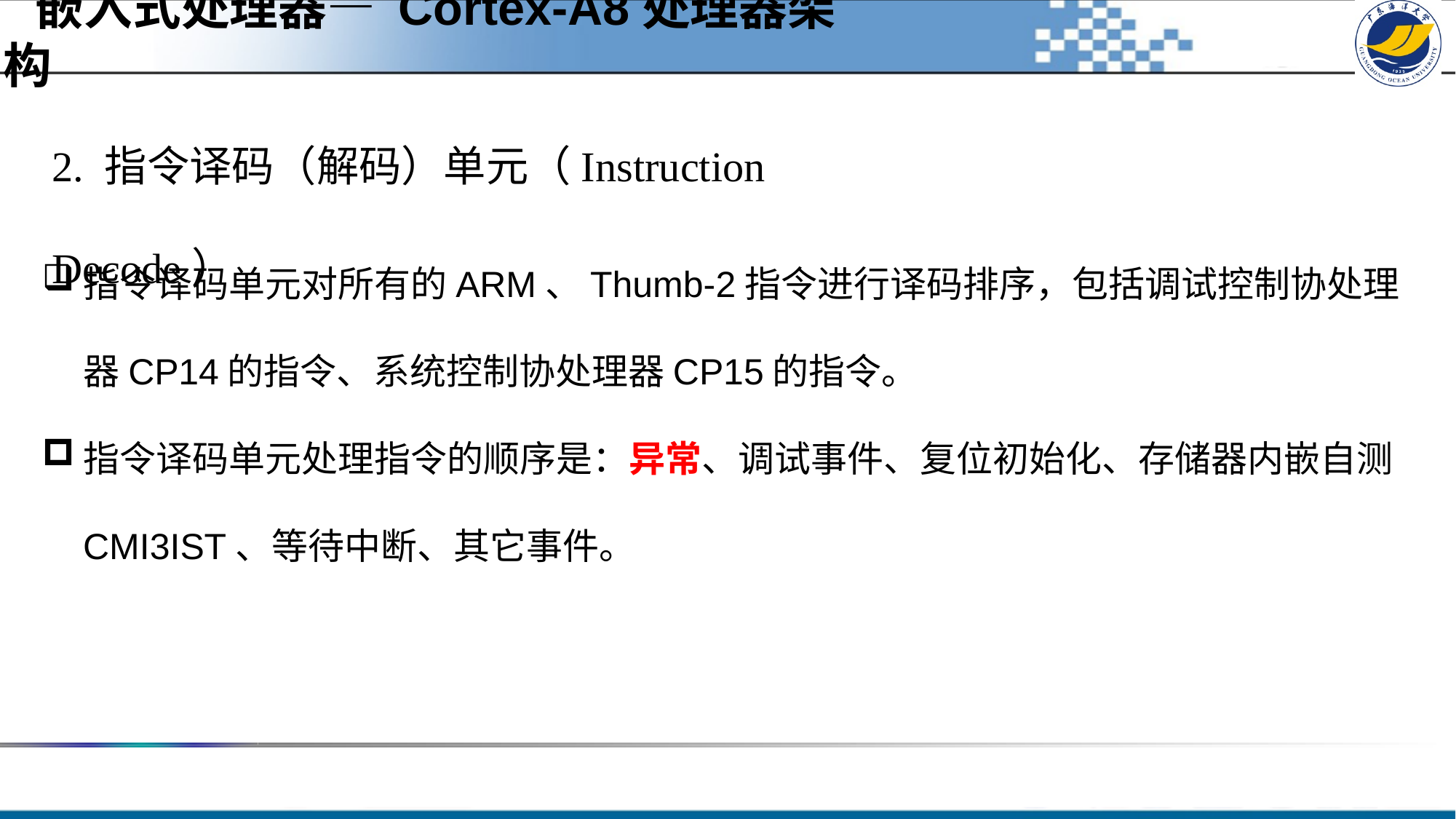

嵌入式处理器— Cortex-A8处理器架构
2. 指令译码（解码）单元（Instruction Decode）
指令译码单元对所有的ARM、Thumb-2指令进行译码排序，包括调试控制协处理器CP14的指令、系统控制协处理器CP15的指令。
指令译码单元处理指令的顺序是：异常、调试事件、复位初始化、存储器内嵌自测CMI3IST、等待中断、其它事件。
77